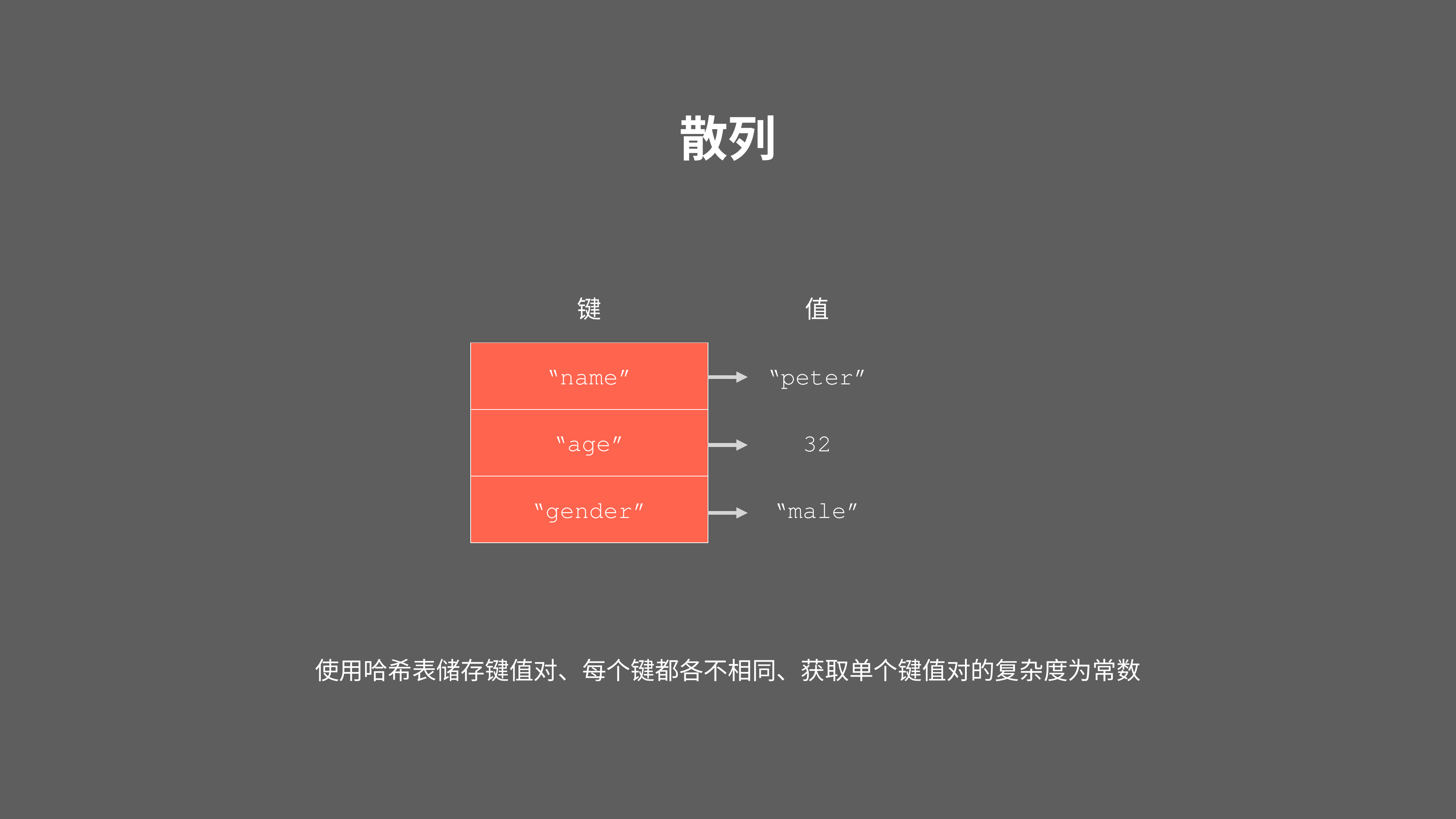

散列
| 键 |
| --- |
| “name” |
| “age” |
| “gender” |
| 值 |
| --- |
| “peter” |
| 32 |
| “male” |

使用哈希表储存键值对、每个键都各不相同、获取单个键值对的复杂度为常数